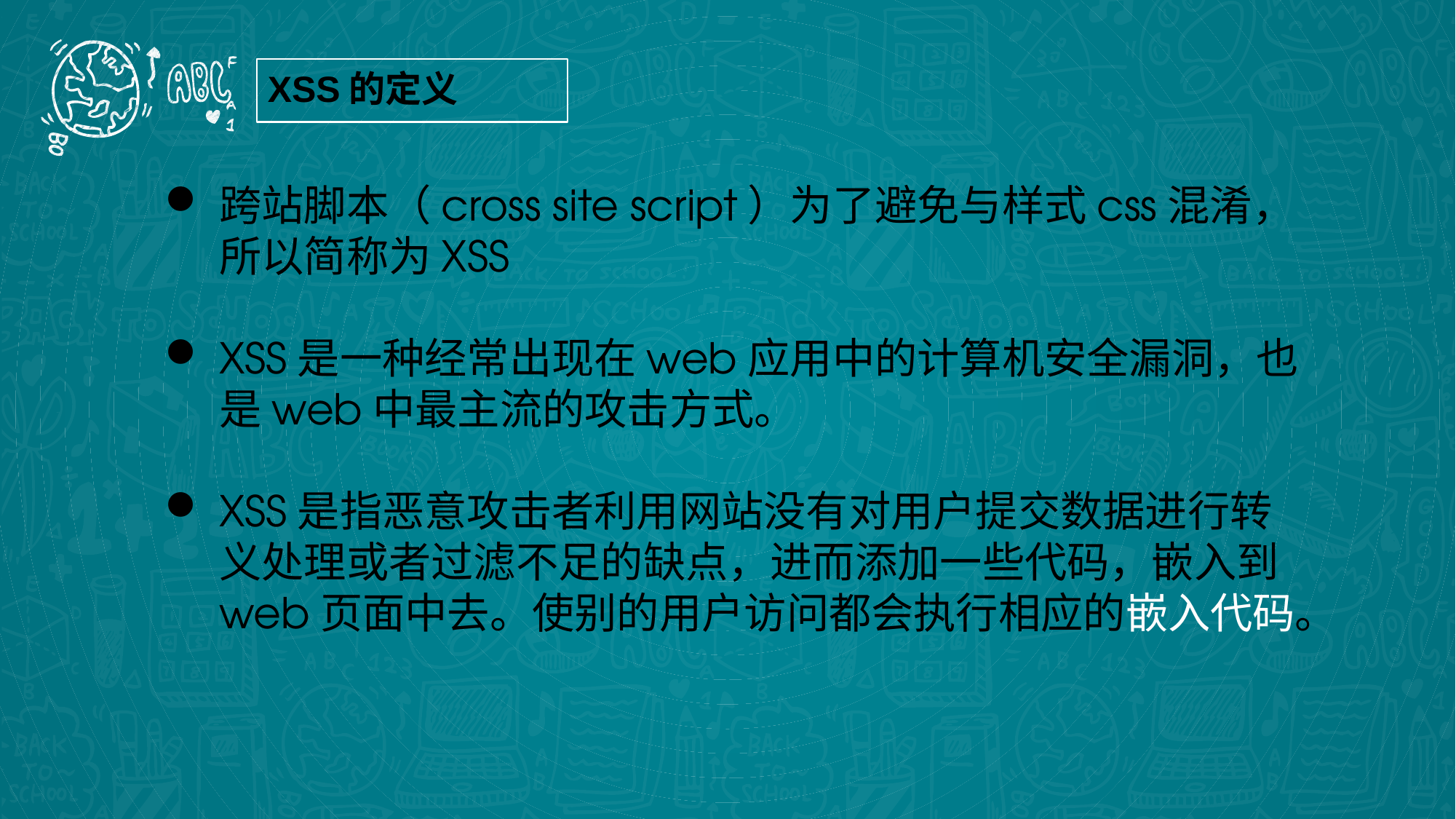

XSS的定义
跨站脚本（cross site script）为了避免与样式css混淆，所以简称为XSS

XSS是一种经常出现在web应用中的计算机安全漏洞，也是web中最主流的攻击方式。

XSS是指恶意攻击者利用网站没有对用户提交数据进行转义处理或者过滤不足的缺点，进而添加一些代码，嵌入到web页面中去。使别的用户访问都会执行相应的嵌入代码。